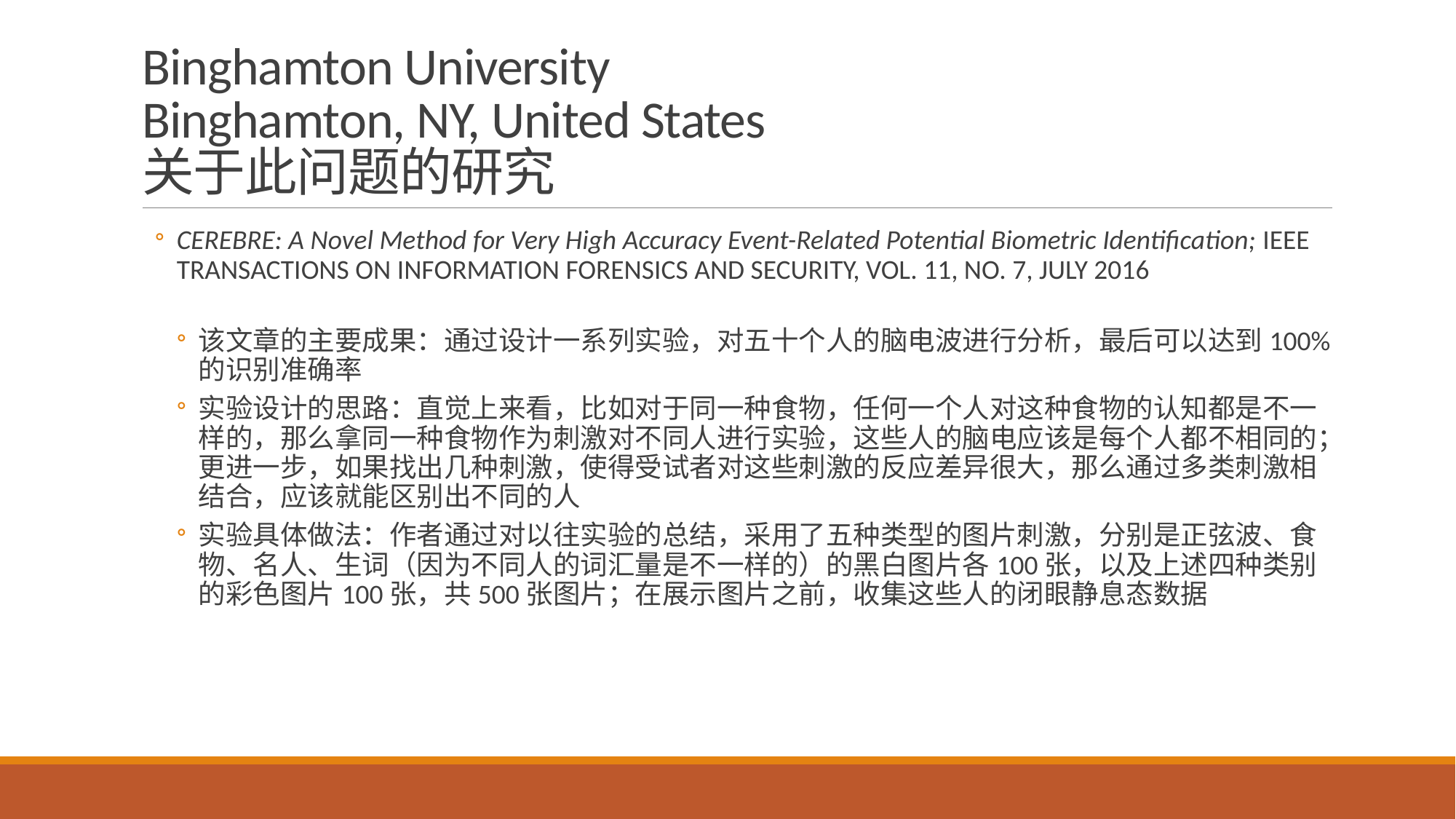

# Binghamton University Binghamton, NY, United States 关于此问题的研究
CEREBRE: A Novel Method for Very High Accuracy Event-Related Potential Biometric Identification; IEEE TRANSACTIONS ON INFORMATION FORENSICS AND SECURITY, VOL. 11, NO. 7, JULY 2016
该文章的主要成果：通过设计一系列实验，对五十个人的脑电波进行分析，最后可以达到100%的识别准确率
实验设计的思路：直觉上来看，比如对于同一种食物，任何一个人对这种食物的认知都是不一样的，那么拿同一种食物作为刺激对不同人进行实验，这些人的脑电应该是每个人都不相同的；更进一步，如果找出几种刺激，使得受试者对这些刺激的反应差异很大，那么通过多类刺激相结合，应该就能区别出不同的人
实验具体做法：作者通过对以往实验的总结，采用了五种类型的图片刺激，分别是正弦波、食物、名人、生词（因为不同人的词汇量是不一样的）的黑白图片各100张，以及上述四种类别的彩色图片100张，共500张图片；在展示图片之前，收集这些人的闭眼静息态数据